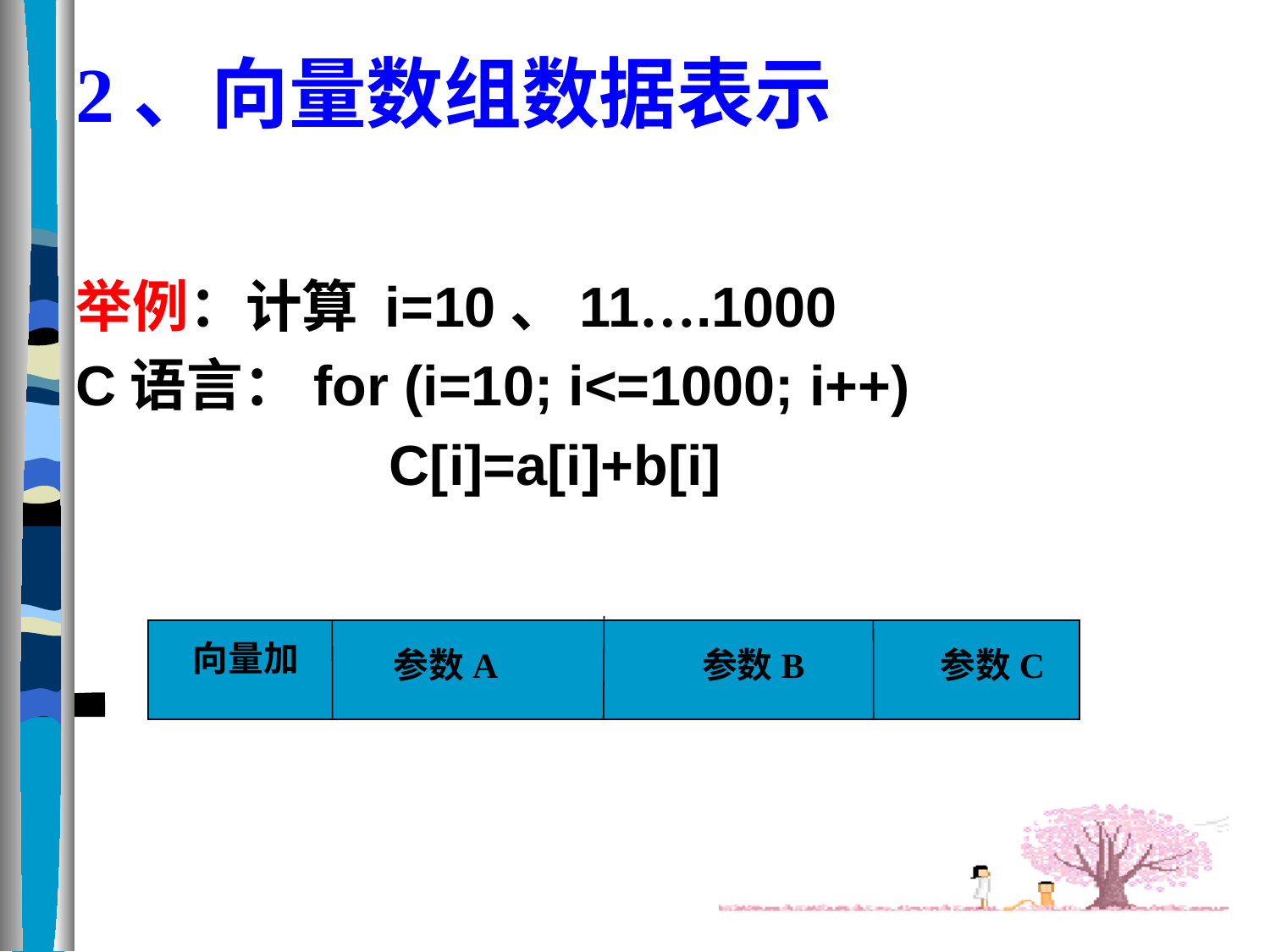

# 2、向量数组数据表示
举例：计算 i=10、11….1000
C语言：for (i=10; i<=1000; i++)
                    C[i]=a[i]+b[i]

向量加
参数A
参数B
参数C